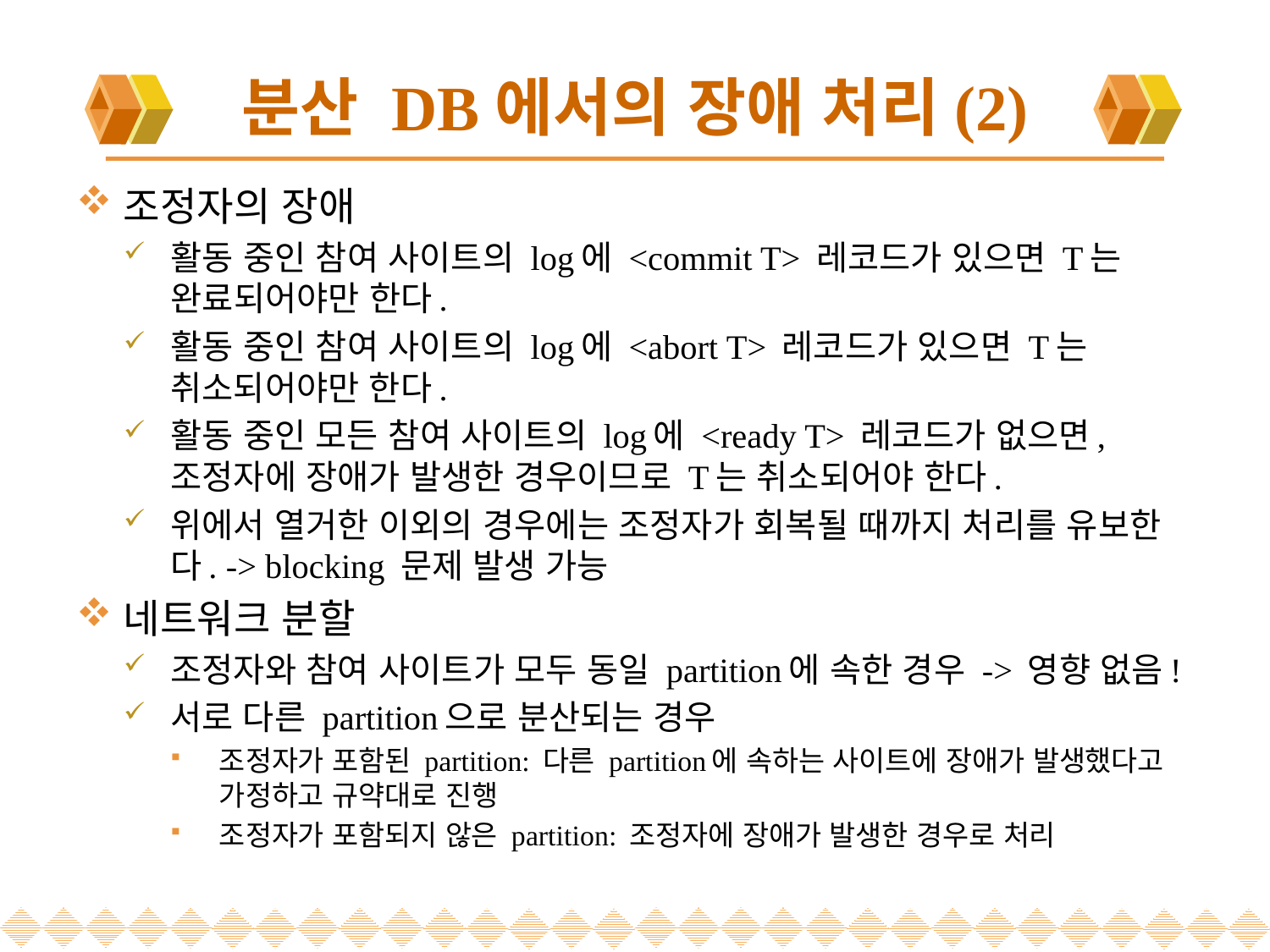

# 분산 DB에서의 장애 처리(2)
조정자의 장애
활동 중인 참여 사이트의 log에 <commit T> 레코드가 있으면 T는 완료되어야만 한다.
활동 중인 참여 사이트의 log에 <abort T> 레코드가 있으면 T는 취소되어야만 한다.
활동 중인 모든 참여 사이트의 log에 <ready T> 레코드가 없으면, 조정자에 장애가 발생한 경우이므로 T는 취소되어야 한다.
위에서 열거한 이외의 경우에는 조정자가 회복될 때까지 처리를 유보한다. -> blocking 문제 발생 가능
네트워크 분할
조정자와 참여 사이트가 모두 동일 partition에 속한 경우 -> 영향 없음!
서로 다른 partition으로 분산되는 경우
조정자가 포함된 partition: 다른 partition에 속하는 사이트에 장애가 발생했다고 가정하고 규약대로 진행
조정자가 포함되지 않은 partition: 조정자에 장애가 발생한 경우로 처리